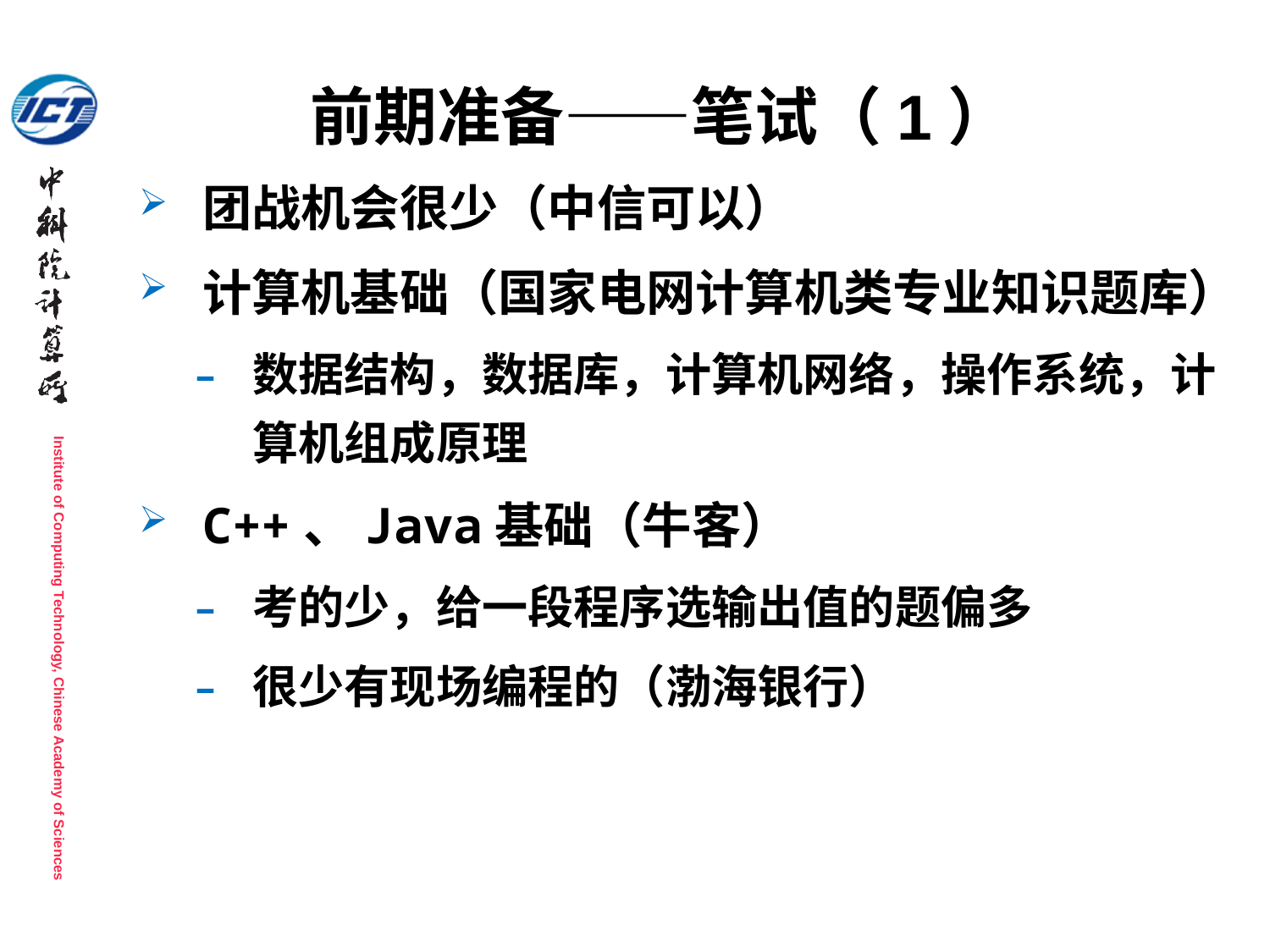

# 前期准备——笔试（1）
团战机会很少（中信可以）
计算机基础（国家电网计算机类专业知识题库）
数据结构，数据库，计算机网络，操作系统，计算机组成原理
C++、Java基础（牛客）
考的少，给一段程序选输出值的题偏多
很少有现场编程的（渤海银行）